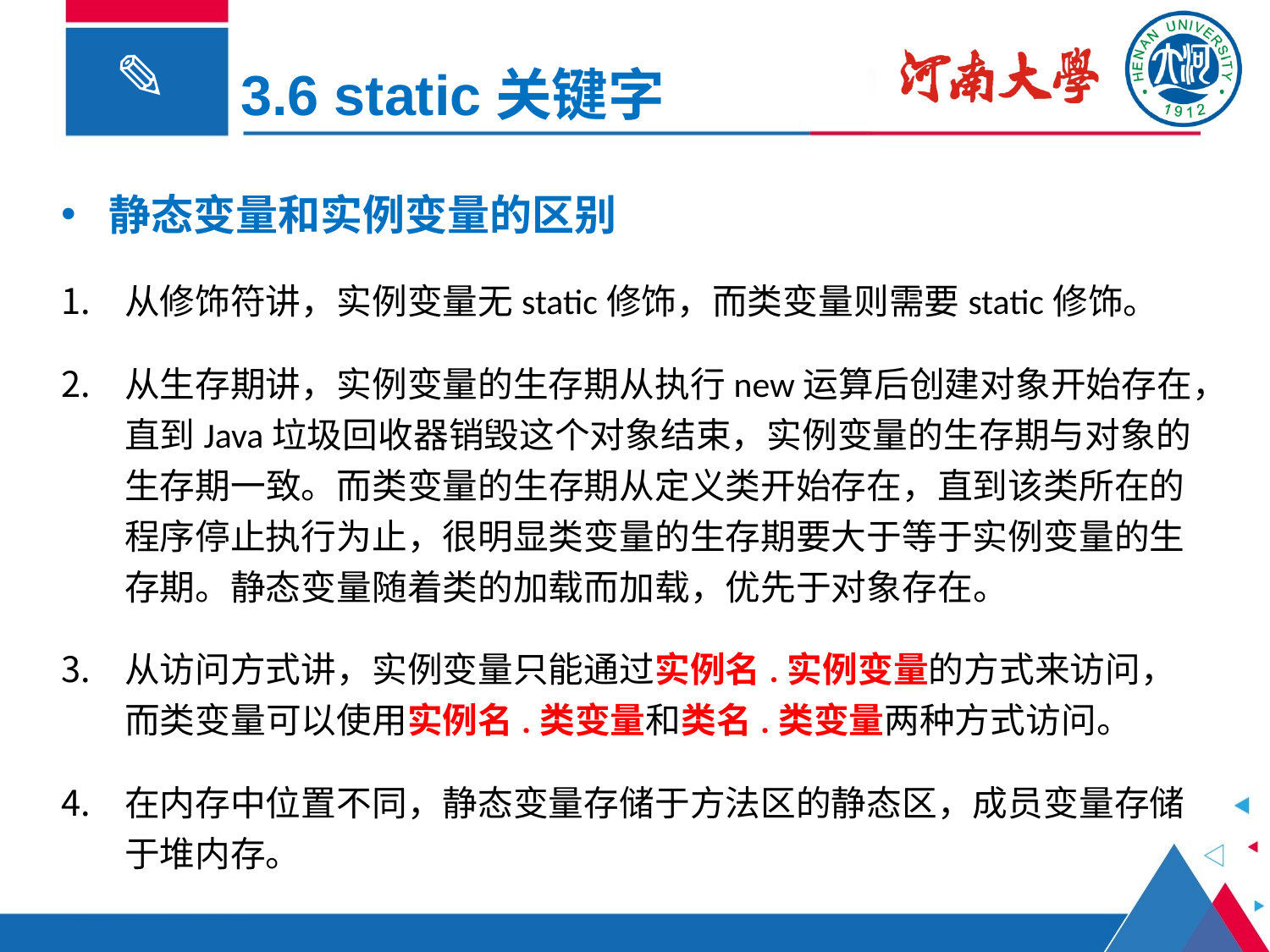

3.6 static关键字
静态变量和实例变量的区别
从修饰符讲，实例变量无static修饰，而类变量则需要static修饰。
从生存期讲，实例变量的生存期从执行new运算后创建对象开始存在，直到Java垃圾回收器销毁这个对象结束，实例变量的生存期与对象的生存期一致。而类变量的生存期从定义类开始存在，直到该类所在的程序停止执行为止，很明显类变量的生存期要大于等于实例变量的生存期。静态变量随着类的加载而加载，优先于对象存在。
从访问方式讲，实例变量只能通过实例名.实例变量的方式来访问，而类变量可以使用实例名.类变量和类名.类变量两种方式访问。
在内存中位置不同，静态变量存储于方法区的静态区，成员变量存储于堆内存。